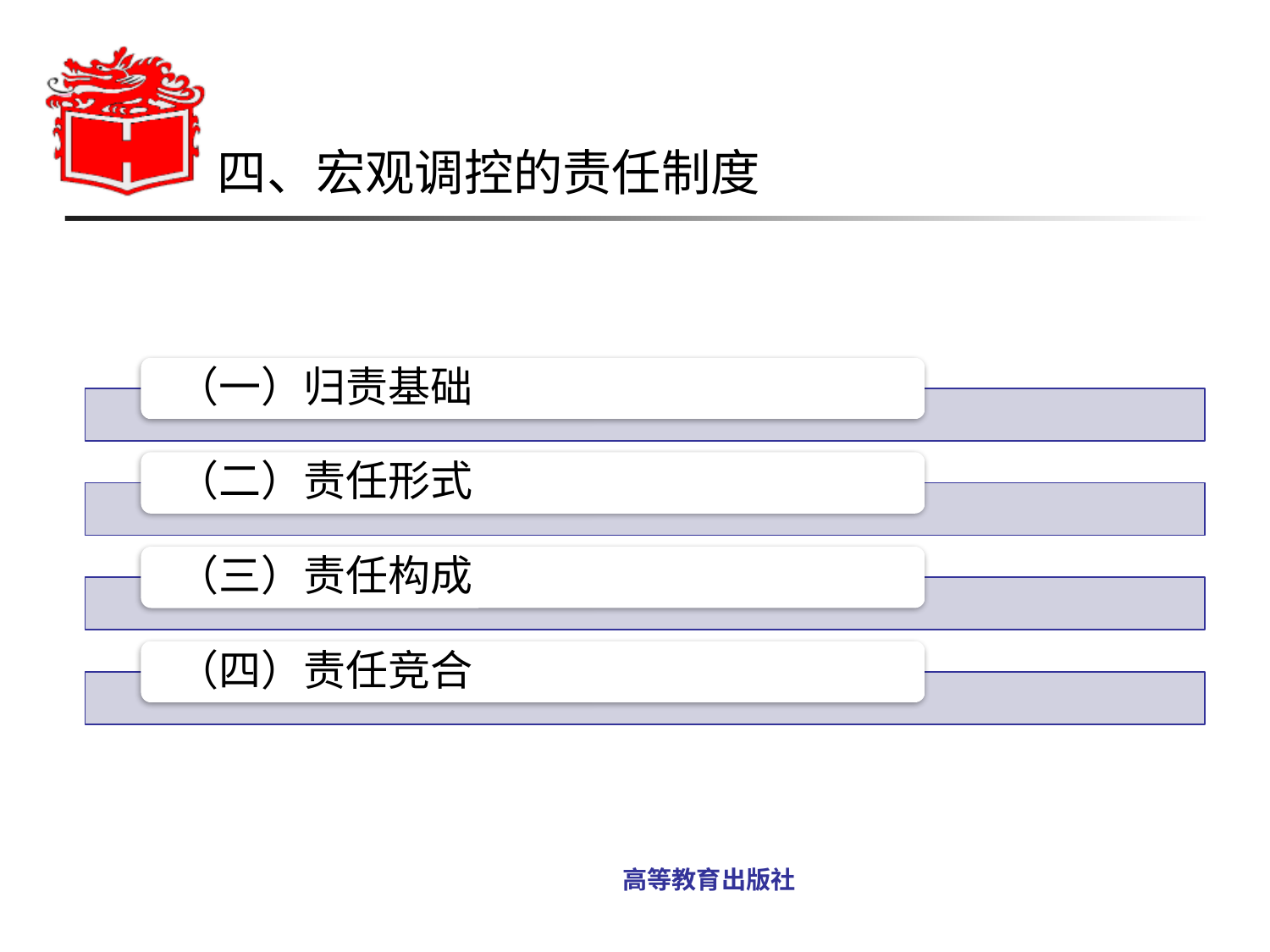

四、宏观调控的责任制度
（一）归责基础
（二）责任形式
（三）责任构成
（四）责任竞合

高等教育出版社